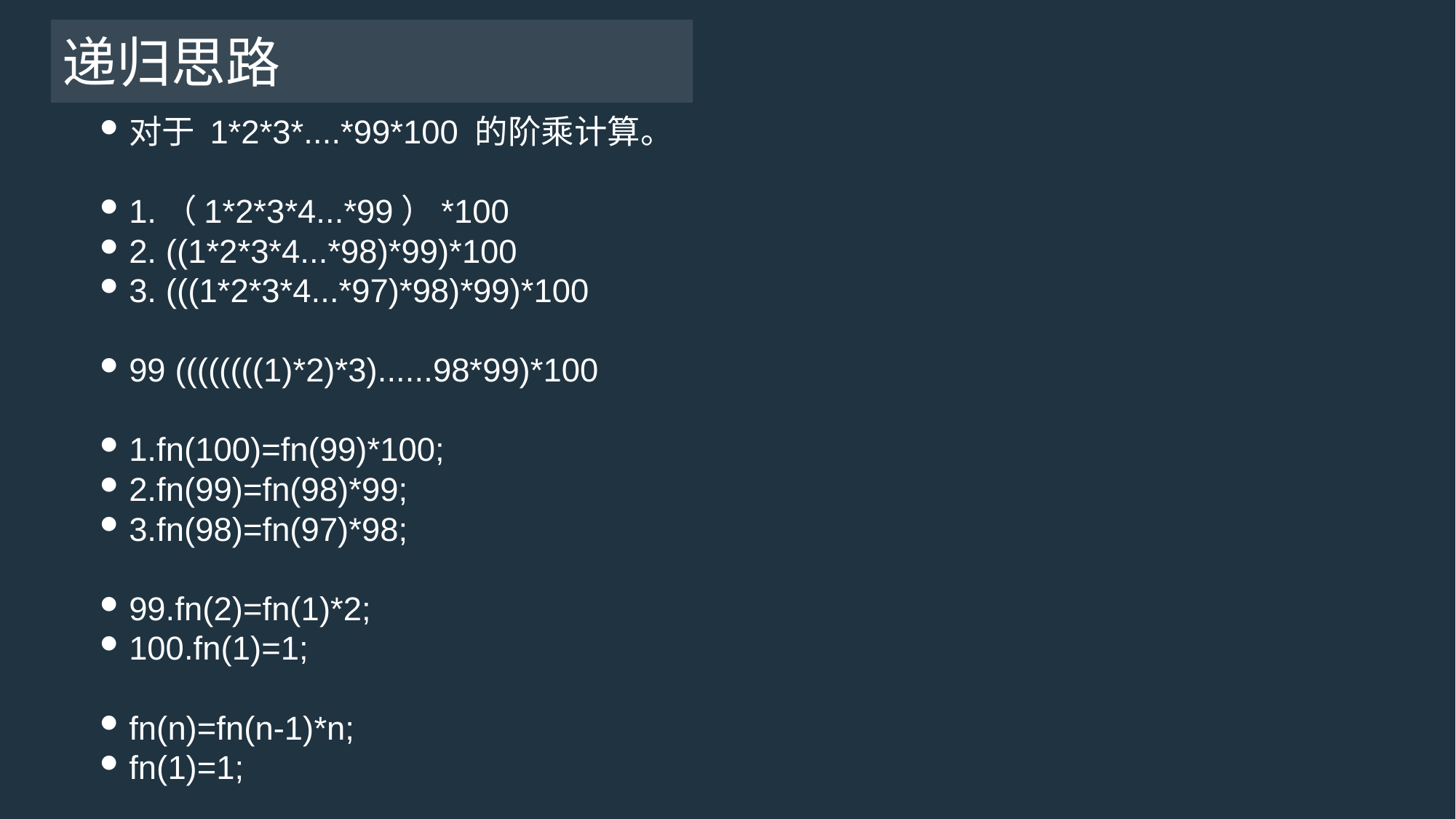

# 递归思路
对于 1*2*3*....*99*100 的阶乘计算。

1.（1*2*3*4...*99）*100
2. ((1*2*3*4...*98)*99)*100
3. (((1*2*3*4...*97)*98)*99)*100

99 ((((((((1)*2)*3)......98*99)*100

1.fn(100)=fn(99)*100;
2.fn(99)=fn(98)*99;
3.fn(98)=fn(97)*98;

99.fn(2)=fn(1)*2;
100.fn(1)=1;

fn(n)=fn(n-1)*n;
fn(1)=1;